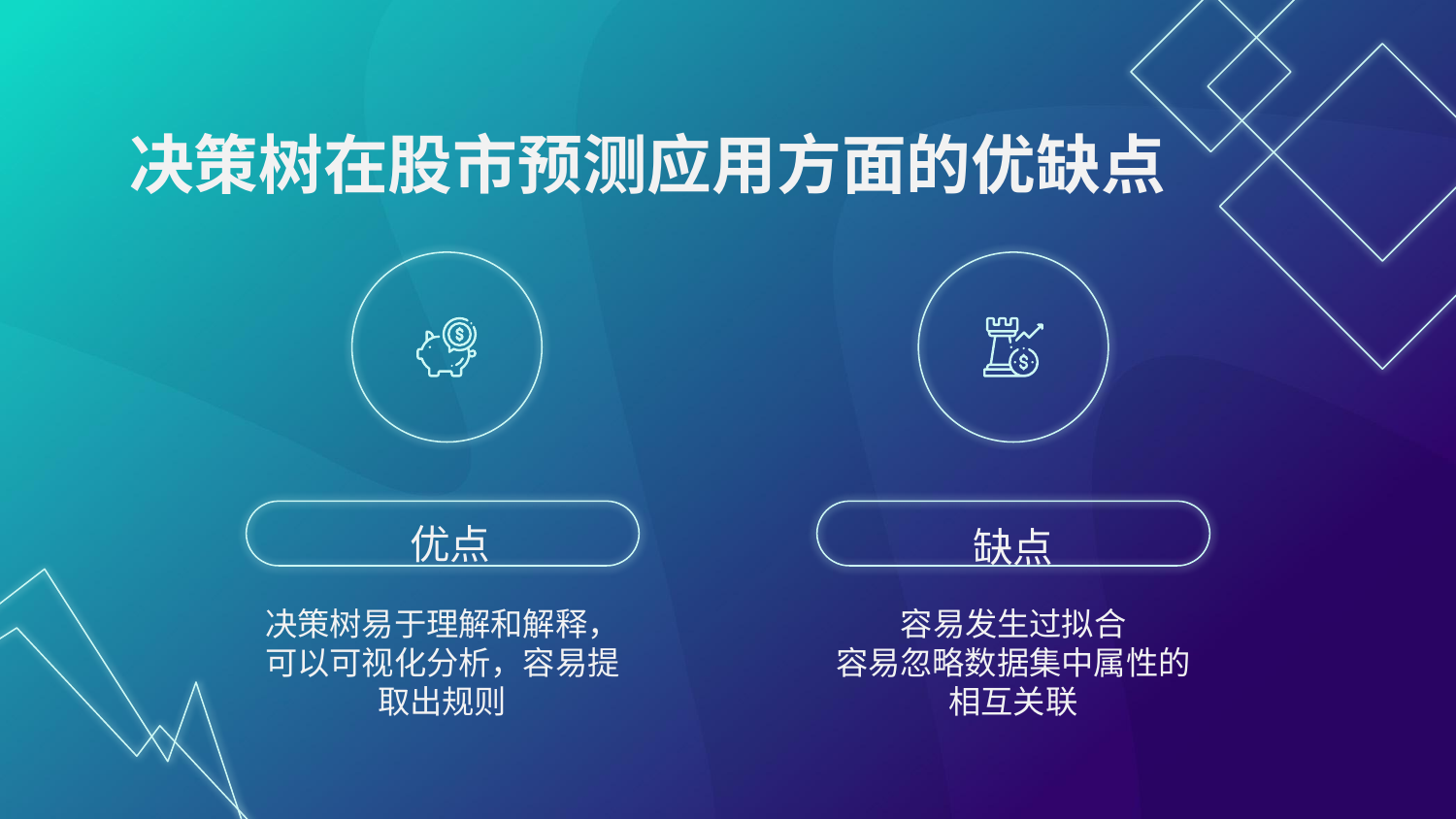

# 决策树在股市预测应用方面的优缺点

优点
缺点

决策树易于理解和解释，可以可视化分析，容易提取出规则
容易发生过拟合
容易忽略数据集中属性的相互关联